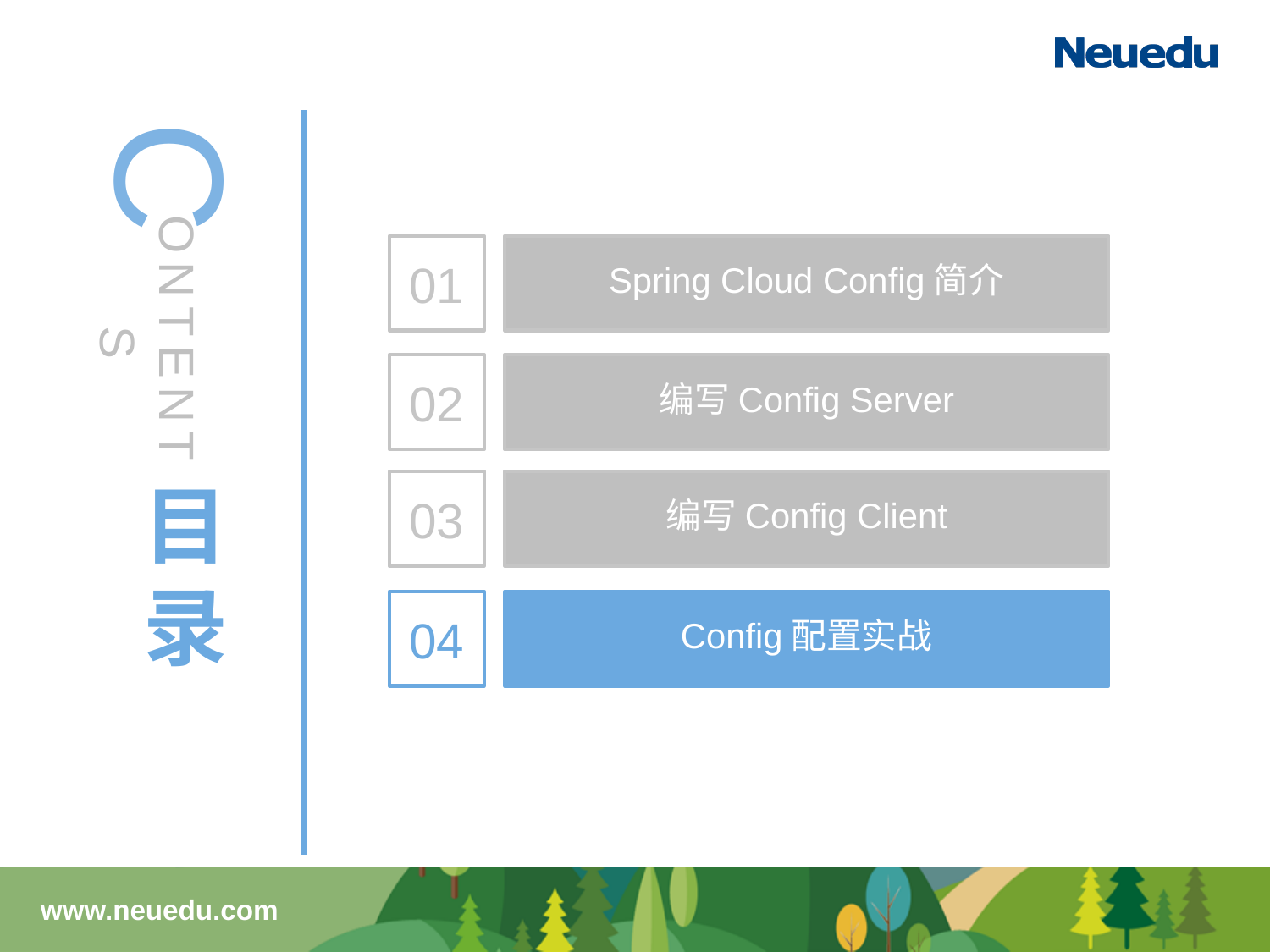

01
Spring Cloud Config简介
02
编写Config Server
03
编写Config Client
04
Config配置实战